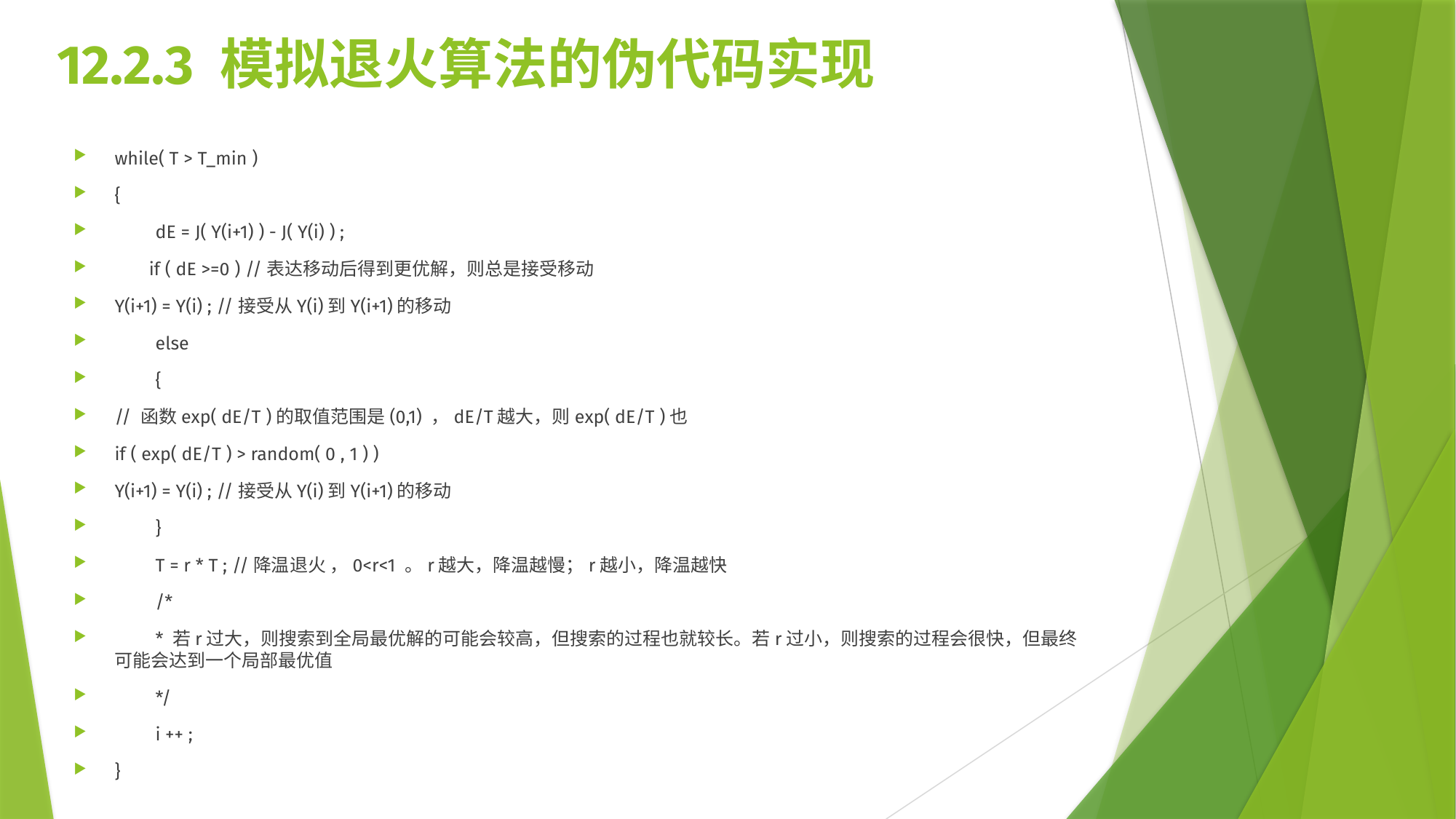

# 12.2.3 模拟退火算法的伪代码实现
while( T > T_min )
{
　　dE = J( Y(i+1) ) - J( Y(i) ) ;
       if ( dE >=0 ) //表达移动后得到更优解，则总是接受移动
Y(i+1) = Y(i) ; //接受从Y(i)到Y(i+1)的移动
　　else
　　{
// 函数exp( dE/T )的取值范围是(0,1) ，dE/T越大，则exp( dE/T )也
if ( exp( dE/T ) > random( 0 , 1 ) )
Y(i+1) = Y(i) ; //接受从Y(i)到Y(i+1)的移动
　　}
　　T = r * T ; //降温退火 ，0<r<1 。r越大，降温越慢；r越小，降温越快
　　/*
　　* 若r过大，则搜索到全局最优解的可能会较高，但搜索的过程也就较长。若r过小，则搜索的过程会很快，但最终可能会达到一个局部最优值
　　*/
　　i ++ ;
}